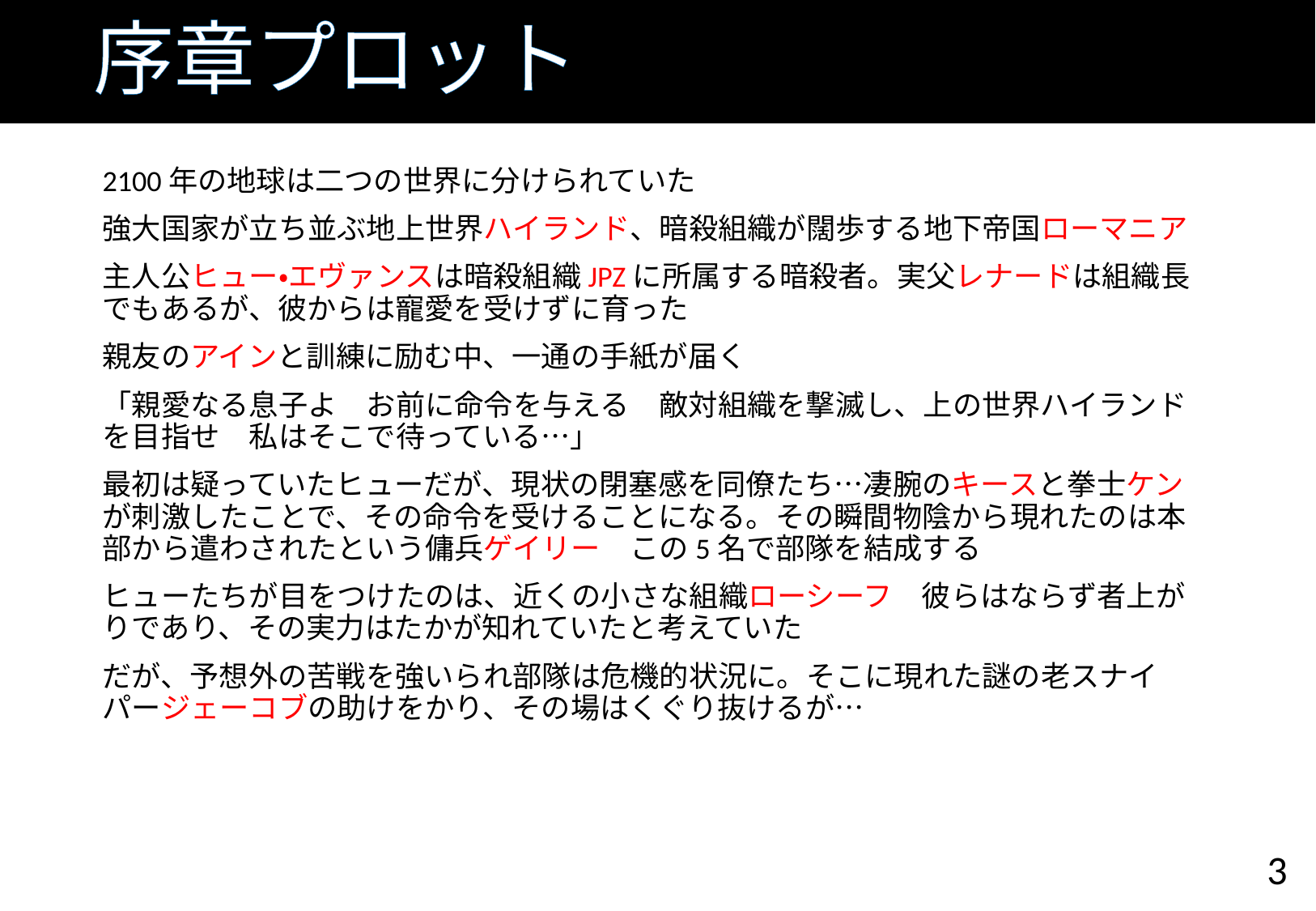

# 序章プロット
2100年の地球は二つの世界に分けられていた
強大国家が立ち並ぶ地上世界ハイランド、暗殺組織が闊歩する地下帝国ローマニア
主人公ヒュー・エヴァンスは暗殺組織JPZに所属する暗殺者。実父レナードは組織長でもあるが、彼からは寵愛を受けずに育った
親友のアインと訓練に励む中、一通の手紙が届く
「親愛なる息子よ　お前に命令を与える　敵対組織を撃滅し、上の世界ハイランドを目指せ　私はそこで待っている…」
最初は疑っていたヒューだが、現状の閉塞感を同僚たち…凄腕のキースと拳士ケンが刺激したことで、その命令を受けることになる。その瞬間物陰から現れたのは本部から遣わされたという傭兵ゲイリー　この5名で部隊を結成する
ヒューたちが目をつけたのは、近くの小さな組織ローシーフ　彼らはならず者上がりであり、その実力はたかが知れていたと考えていた
だが、予想外の苦戦を強いられ部隊は危機的状況に。そこに現れた謎の老スナイパージェーコブの助けをかり、その場はくぐり抜けるが…
3